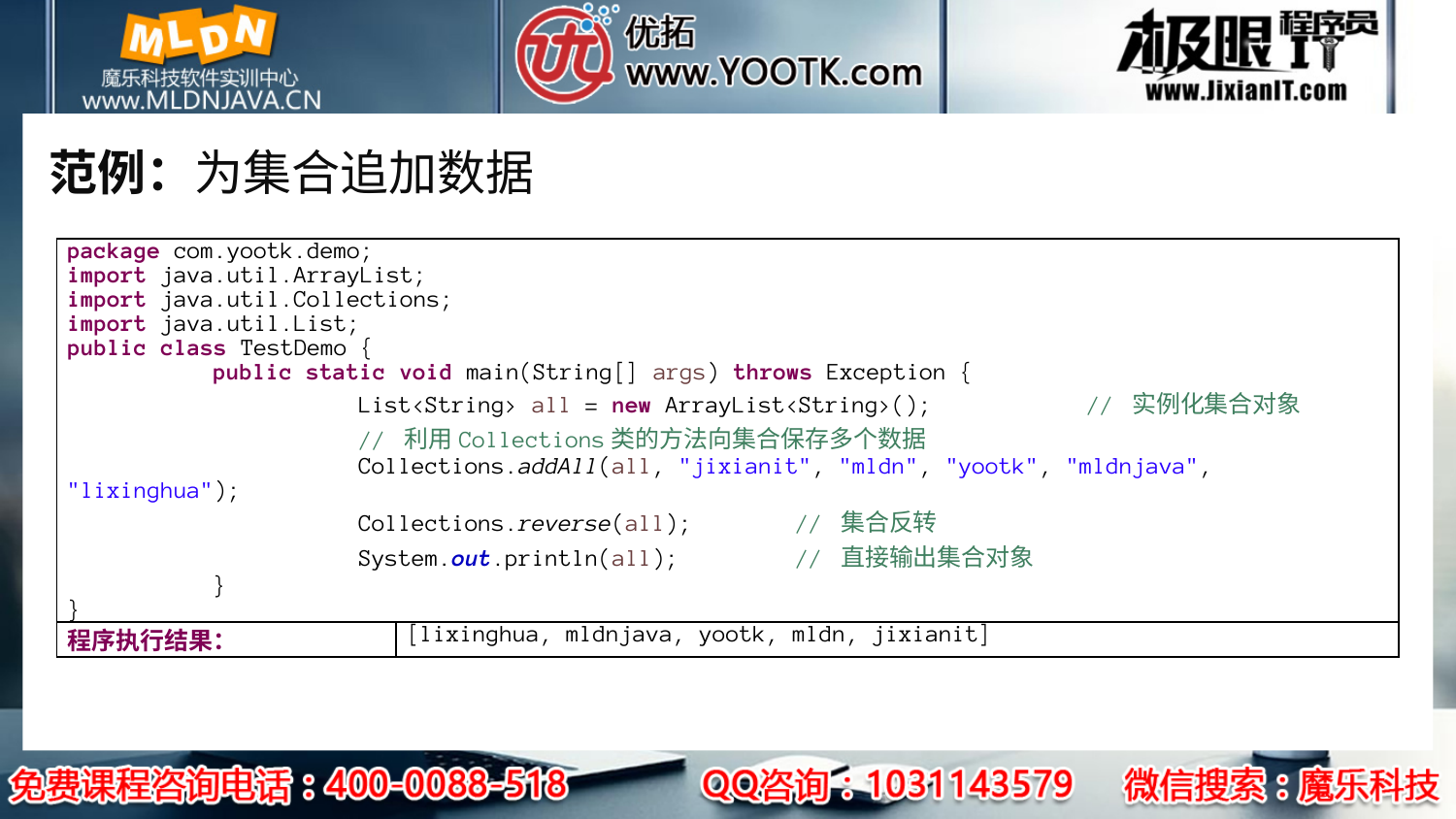

# 范例：为集合追加数据
| package com.yootk.demo; import java.util.ArrayList; import java.util.Collections; import java.util.List; public class TestDemo { public static void main(String[] args) throws Exception { List<String> all = new ArrayList<String>(); // 实例化集合对象 // 利用Collections类的方法向集合保存多个数据 Collections.addAll(all, "jixianit", "mldn", "yootk", "mldnjava", "lixinghua"); Collections.reverse(all); // 集合反转 System.out.println(all); // 直接输出集合对象 } } |  |
| --- | --- |
| 程序执行结果： | [lixinghua, mldnjava, yootk, mldn, jixianit] |